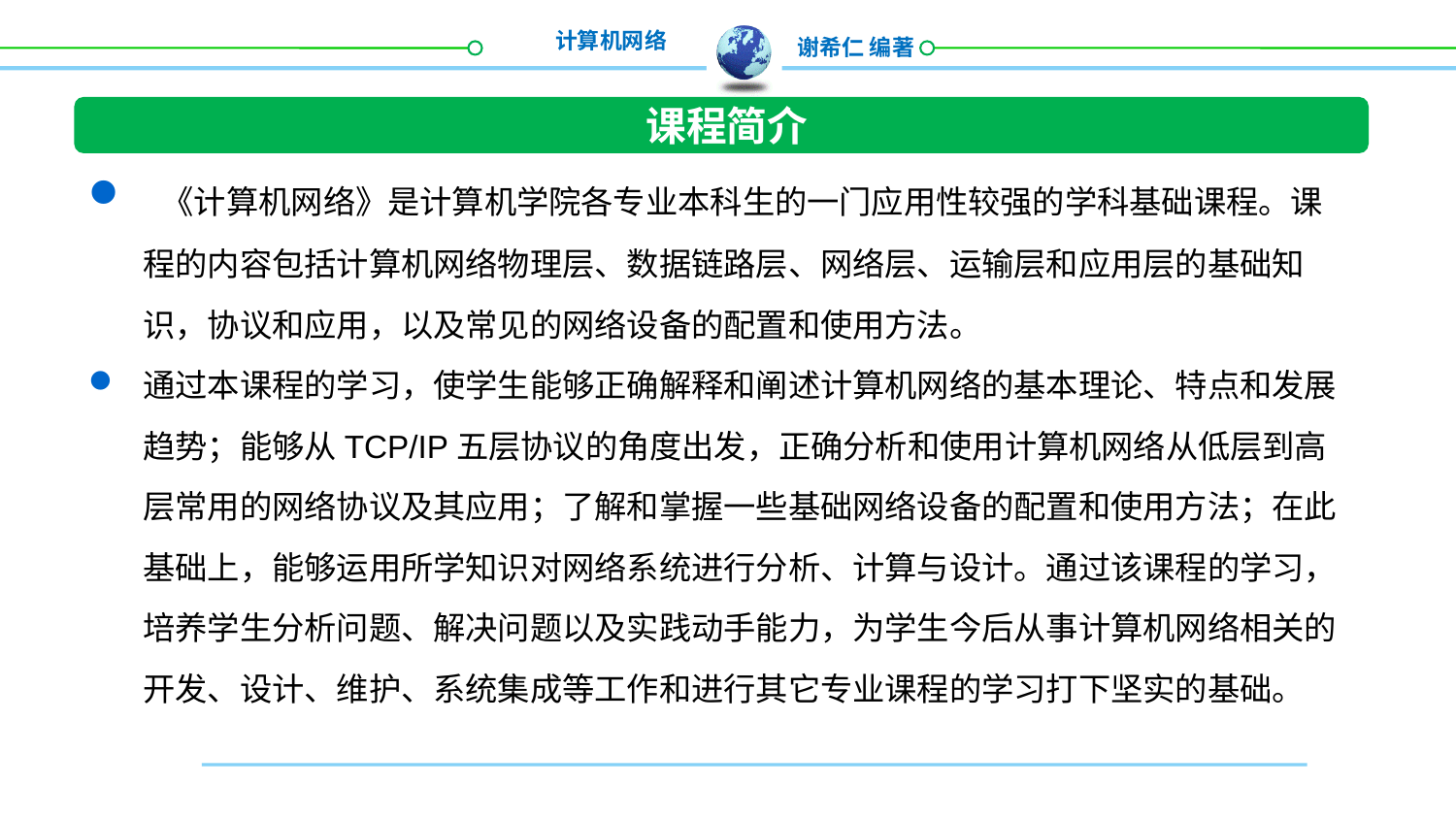

课程简介
 《计算机网络》是计算机学院各专业本科生的一门应用性较强的学科基础课程。课程的内容包括计算机网络物理层、数据链路层、网络层、运输层和应用层的基础知识，协议和应用，以及常见的网络设备的配置和使用方法。
通过本课程的学习，使学生能够正确解释和阐述计算机网络的基本理论、特点和发展趋势；能够从TCP/IP五层协议的角度出发，正确分析和使用计算机网络从低层到高层常用的网络协议及其应用；了解和掌握一些基础网络设备的配置和使用方法；在此基础上，能够运用所学知识对网络系统进行分析、计算与设计。通过该课程的学习，培养学生分析问题、解决问题以及实践动手能力，为学生今后从事计算机网络相关的开发、设计、维护、系统集成等工作和进行其它专业课程的学习打下坚实的基础。